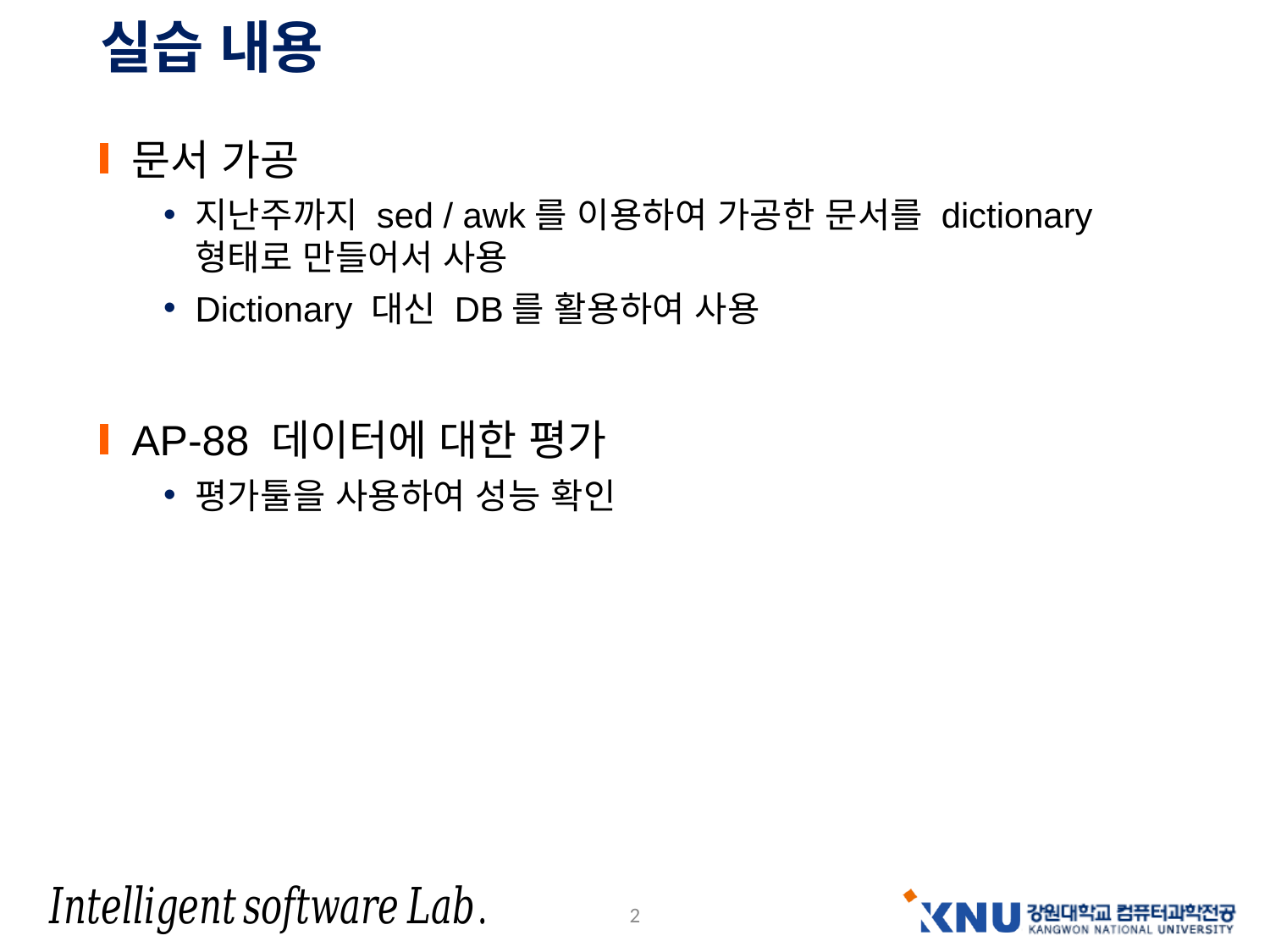

# 실습 내용
문서 가공
지난주까지 sed / awk를 이용하여 가공한 문서를 dictionary 형태로 만들어서 사용
Dictionary 대신 DB를 활용하여 사용

AP-88 데이터에 대한 평가
평가툴을 사용하여 성능 확인